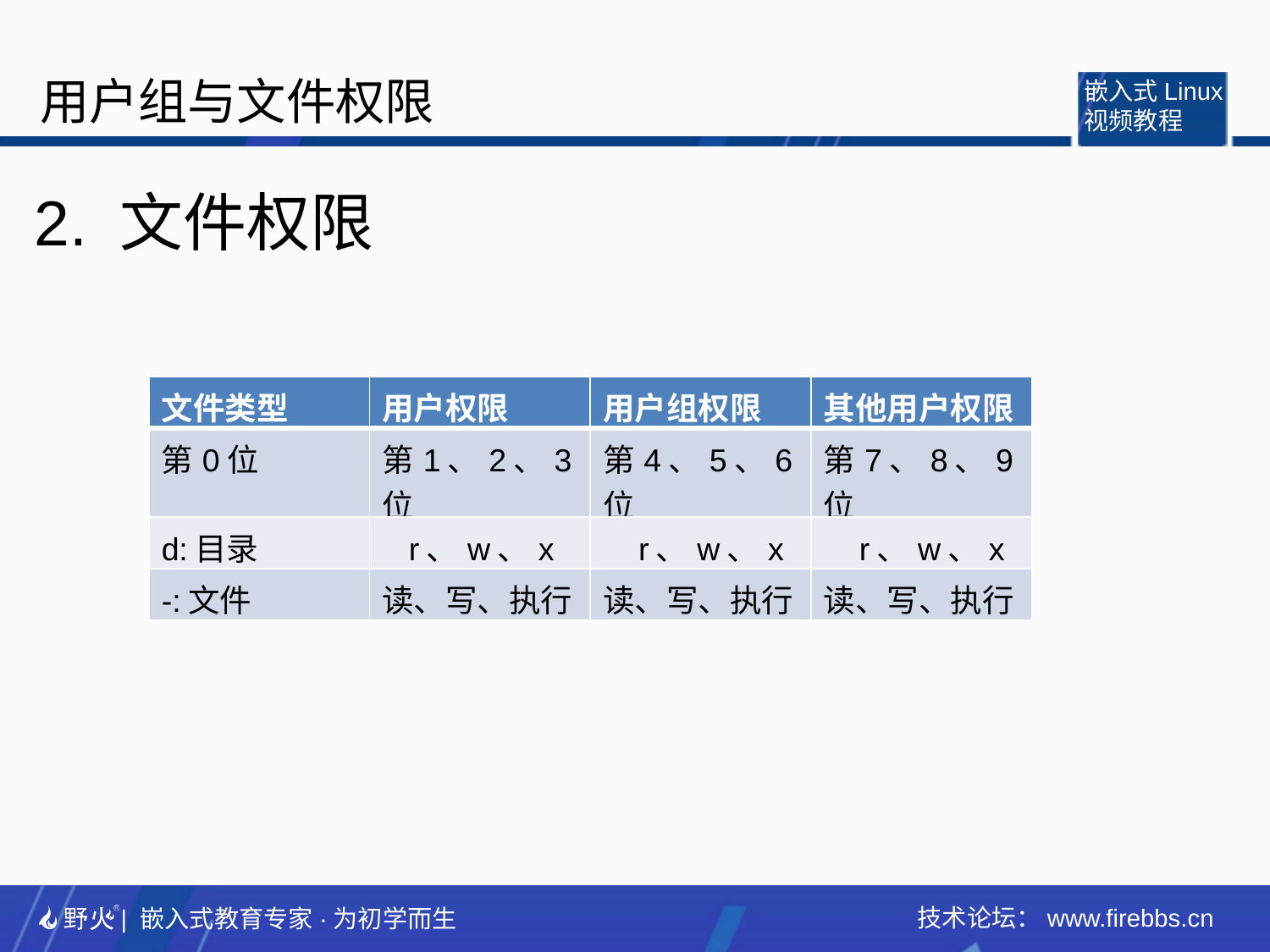

2. 文件权限
| 文件类型 | 用户权限 | 用户组权限 | 其他用户权限 |
| --- | --- | --- | --- |
| 第0位 | 第1、2、3位 | 第4、5、6位 | 第7、8、9位 |
| d:目录 | r、w、x | r、w、x | r、w、x |
| -:文件 | 读、写、执行 | 读、写、执行 | 读、写、执行 |